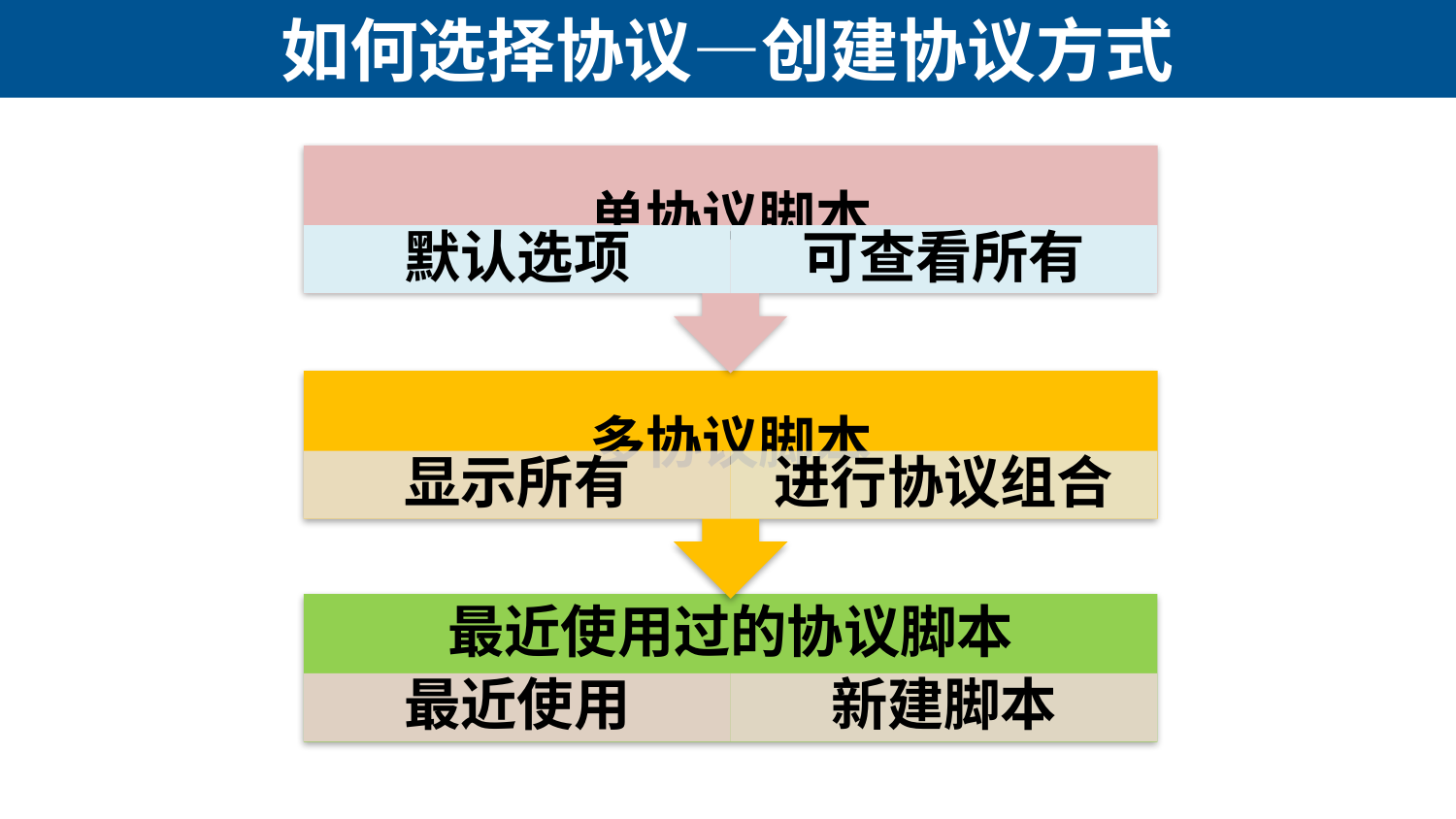

# 如何选择协议—创建协议方式
最近使用过的协议脚本
最近使用
新建脚本
多协议脚本
显示所有
进行协议组合
单协议脚本
默认选项
可查看所有